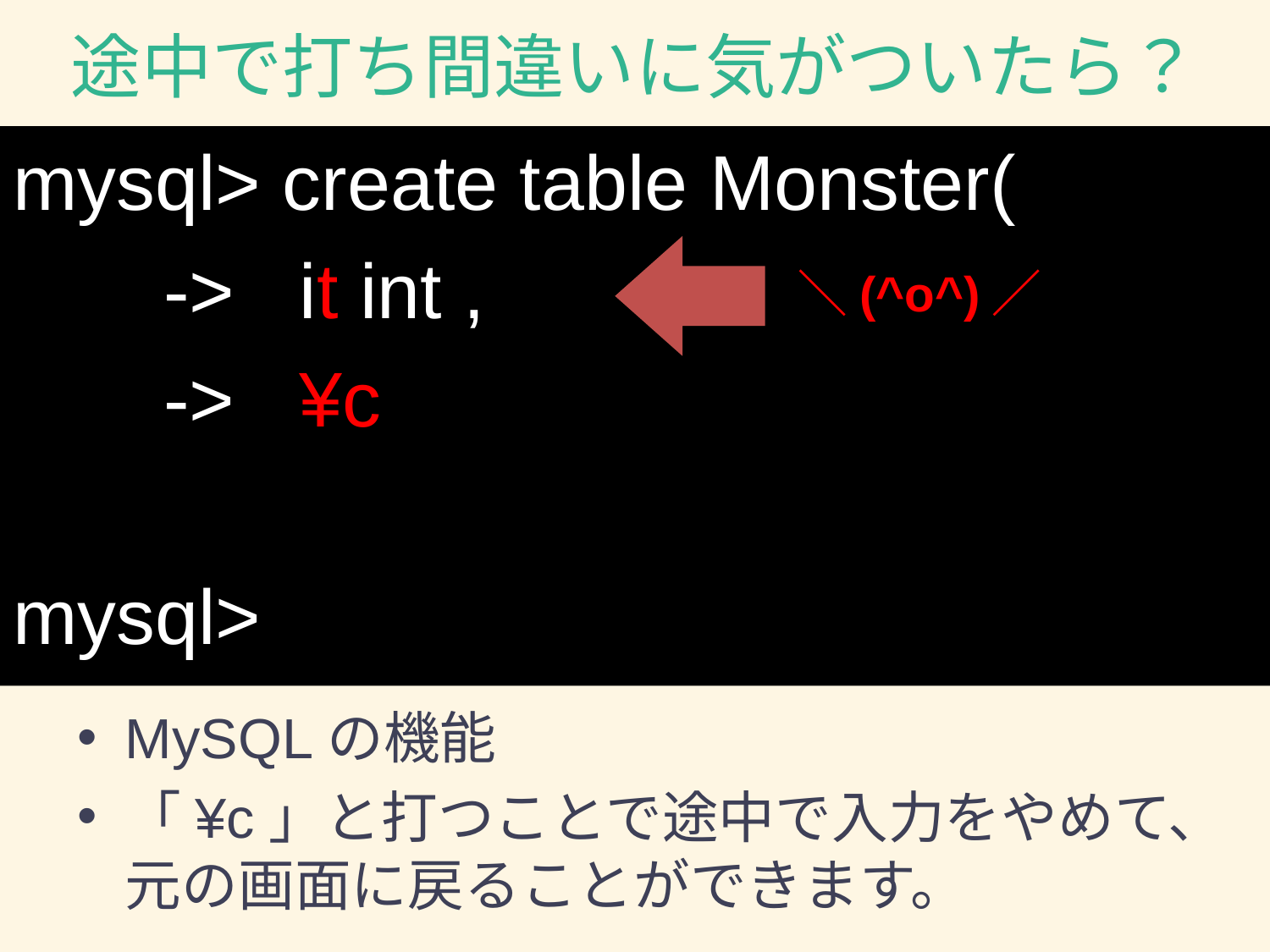

# 途中で打ち間違いに気がついたら？
mysql> ﻿create table Monster(
       ->   it int ,
       ->   ¥c

mysql>

＼(^o^)／
MySQLの機能
「¥c」と打つことで途中で入力をやめて、元の画面に戻ることができます。